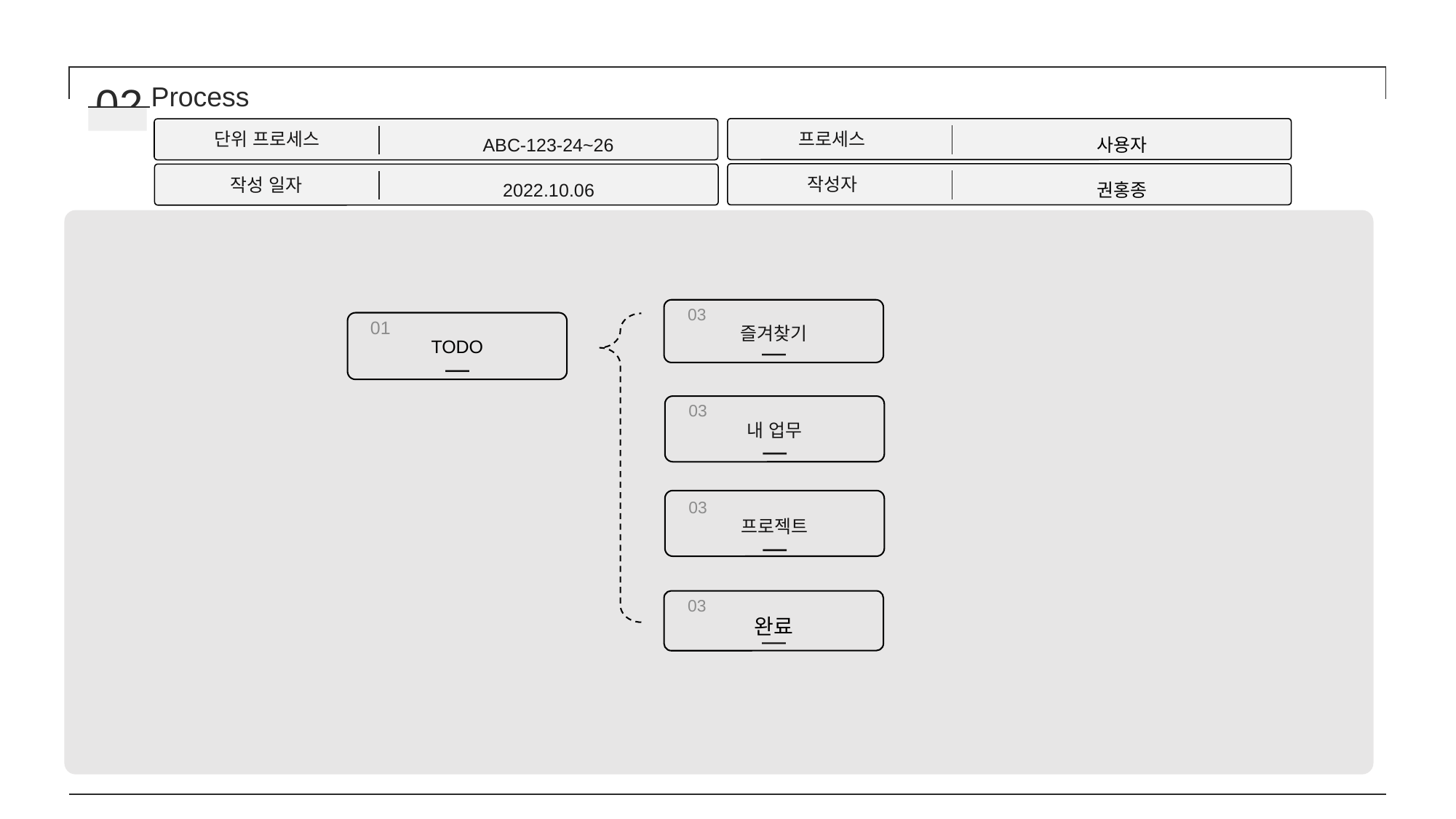

02

Process

프로세스
사용자

단위 프로세스
ABC-123-24~26

작성자
권홍종

작성 일자
2022.10.06

03

즐겨찾기

01

TODO

03

내 업무

03
프로젝트

03

완료